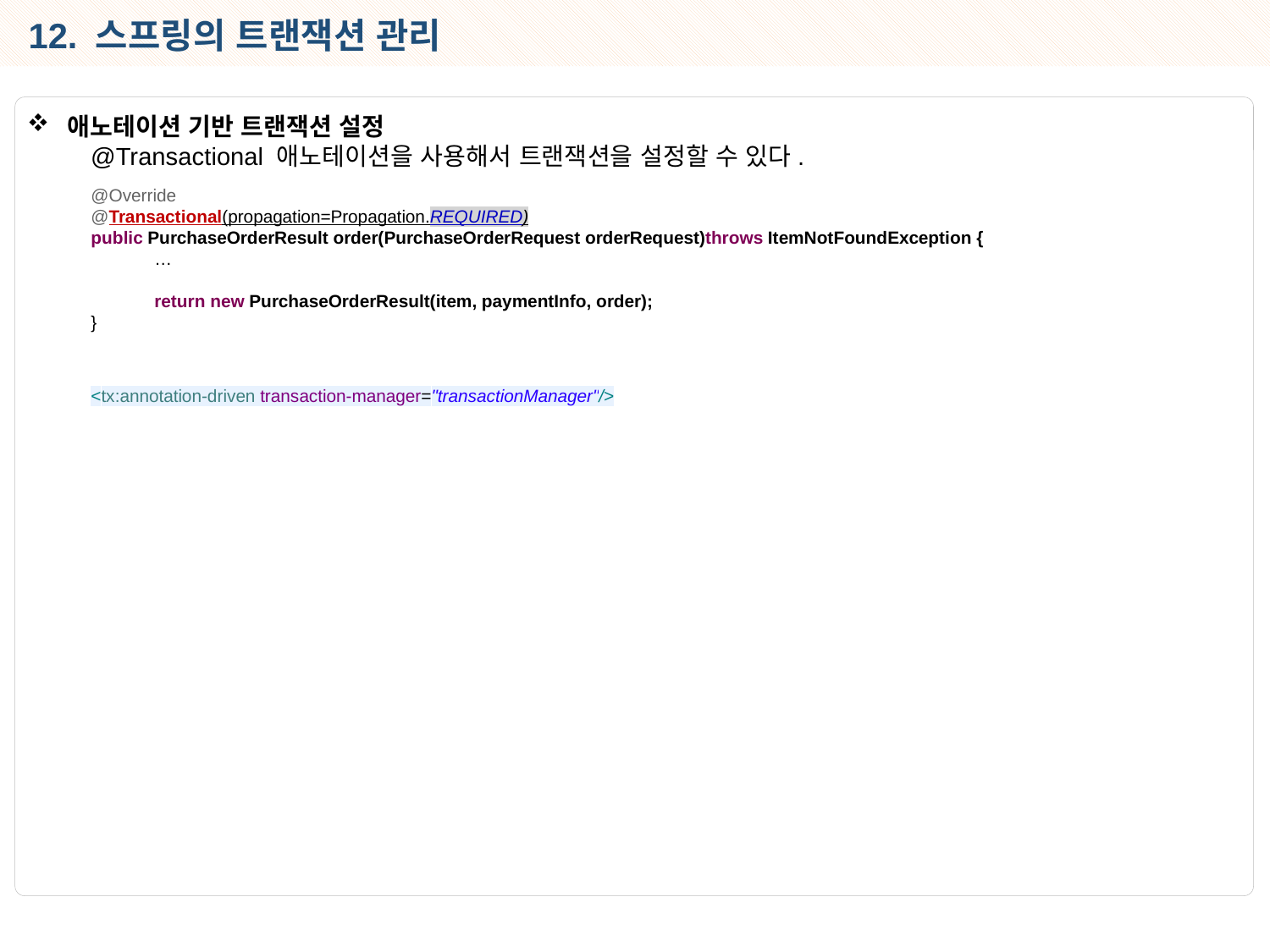

12. 스프링의 트랜잭션 관리
애노테이션 기반 트랜잭션 설정
@Transactional 애노테이션을 사용해서 트랜잭션을 설정할 수 있다.
@Override
@Transactional(propagation=Propagation.REQUIRED)
public PurchaseOrderResult order(PurchaseOrderRequest orderRequest)throws ItemNotFoundException {
…

return new PurchaseOrderResult(item, paymentInfo, order);
}
<tx:annotation-driven transaction-manager="transactionManager"/>